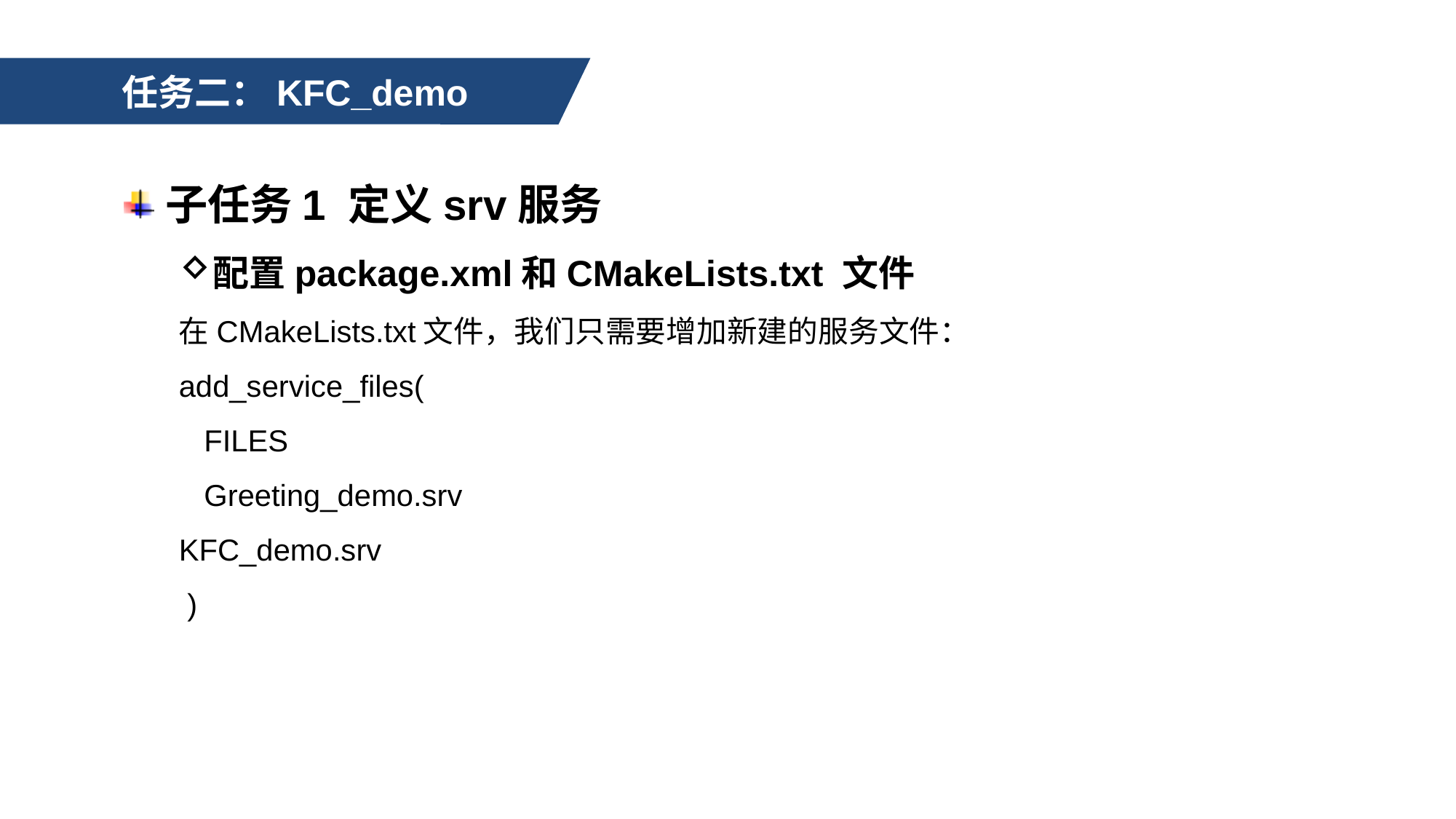

任务二：KFC_demo
子任务1 定义srv服务
配置package.xml和CMakeLists.txt 文件
在CMakeLists.txt文件，我们只需要增加新建的服务文件：
add_service_files(
   FILES
   Greeting_demo.srv
KFC_demo.srv
 )